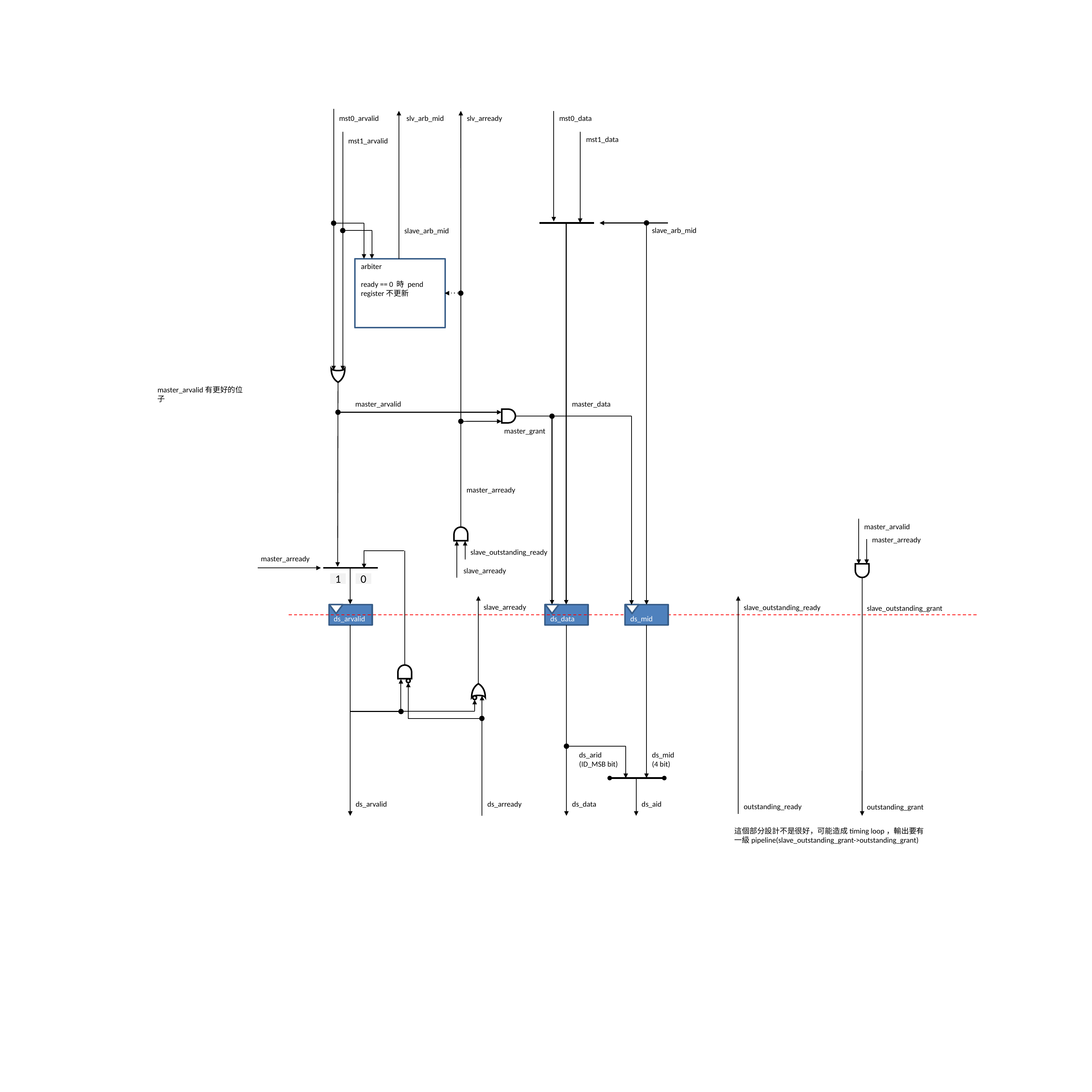

mst0_arvalid
slv_arb_mid
slv_arready
mst0_data
mst1_data
mst1_arvalid

slave_arb_mid
slave_arb_mid

arbiter

ready == 0 時 pend register不更新

master_arvalid有更好的位子
master_data
master_arvalid

master_grant
master_arready
master_arvalid

master_arready
slave_outstanding_ready
master_arready
slave_arready

1
0
slave_arready
slave_outstanding_ready
slave_outstanding_grant

ds_arvalid
ds_data
ds_mid

ds_arid
(ID_MSB bit)
ds_mid
(4 bit)
ds_arvalid
ds_arready
ds_data
ds_aid
outstanding_ready
outstanding_grant
這個部分設計不是很好，可能造成timing loop，輸出要有一級pipeline(slave_outstanding_grant->outstanding_grant)